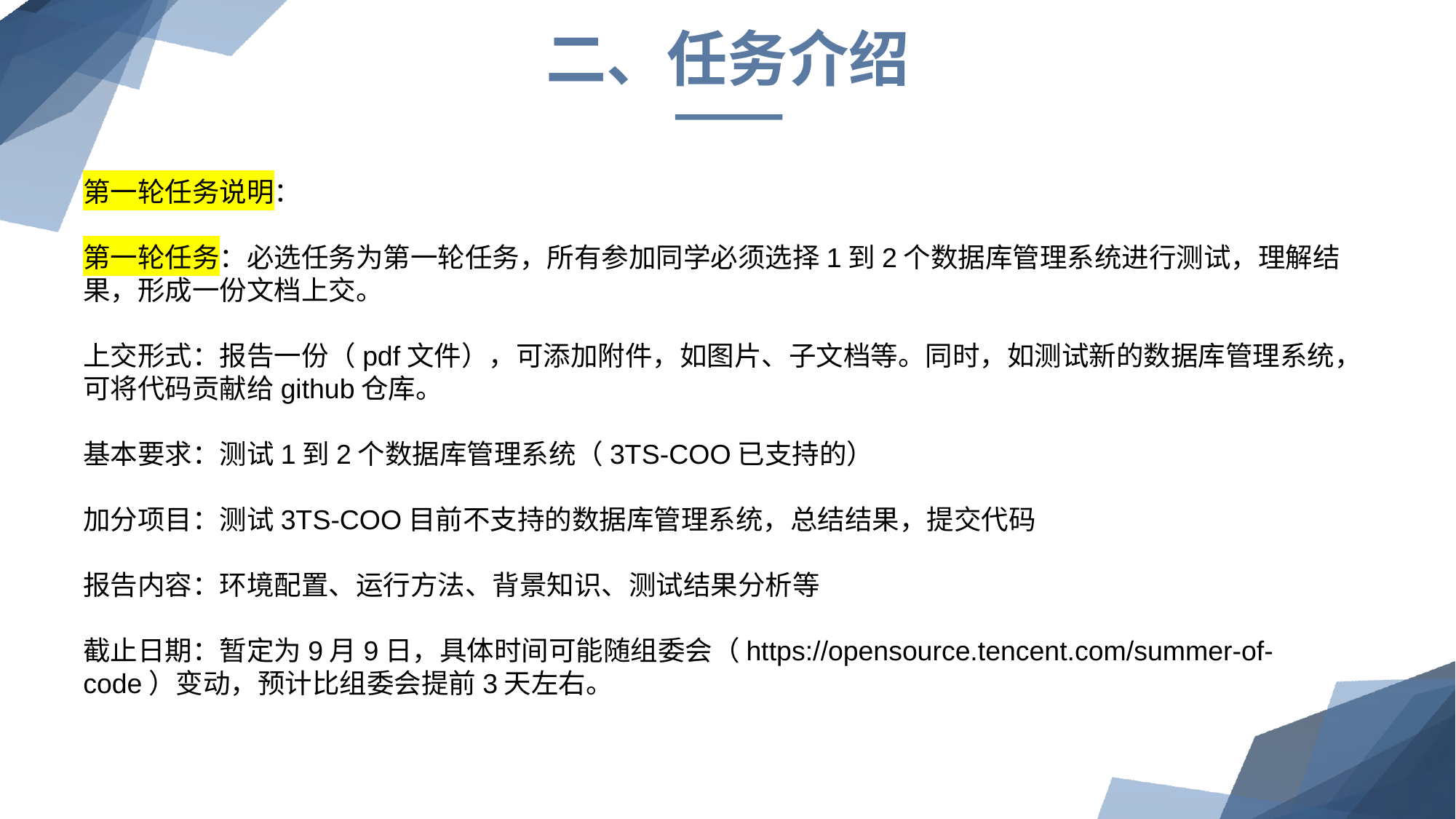

二、任务介绍

第一轮任务说明：

第一轮任务：必选任务为第一轮任务，所有参加同学必须选择1到2个数据库管理系统进行测试，理解结果，形成一份文档上交。

上交形式：报告一份（pdf文件），可添加附件，如图片、子文档等。同时，如测试新的数据库管理系统，可将代码贡献给github仓库。

基本要求：测试1到2个数据库管理系统（3TS-COO已支持的）

加分项目：测试3TS-COO目前不支持的数据库管理系统，总结结果，提交代码

报告内容：环境配置、运行方法、背景知识、测试结果分析等

截止日期：暂定为9月9日，具体时间可能随组委会（https://opensource.tencent.com/summer-of-code）变动，预计比组委会提前3天左右。